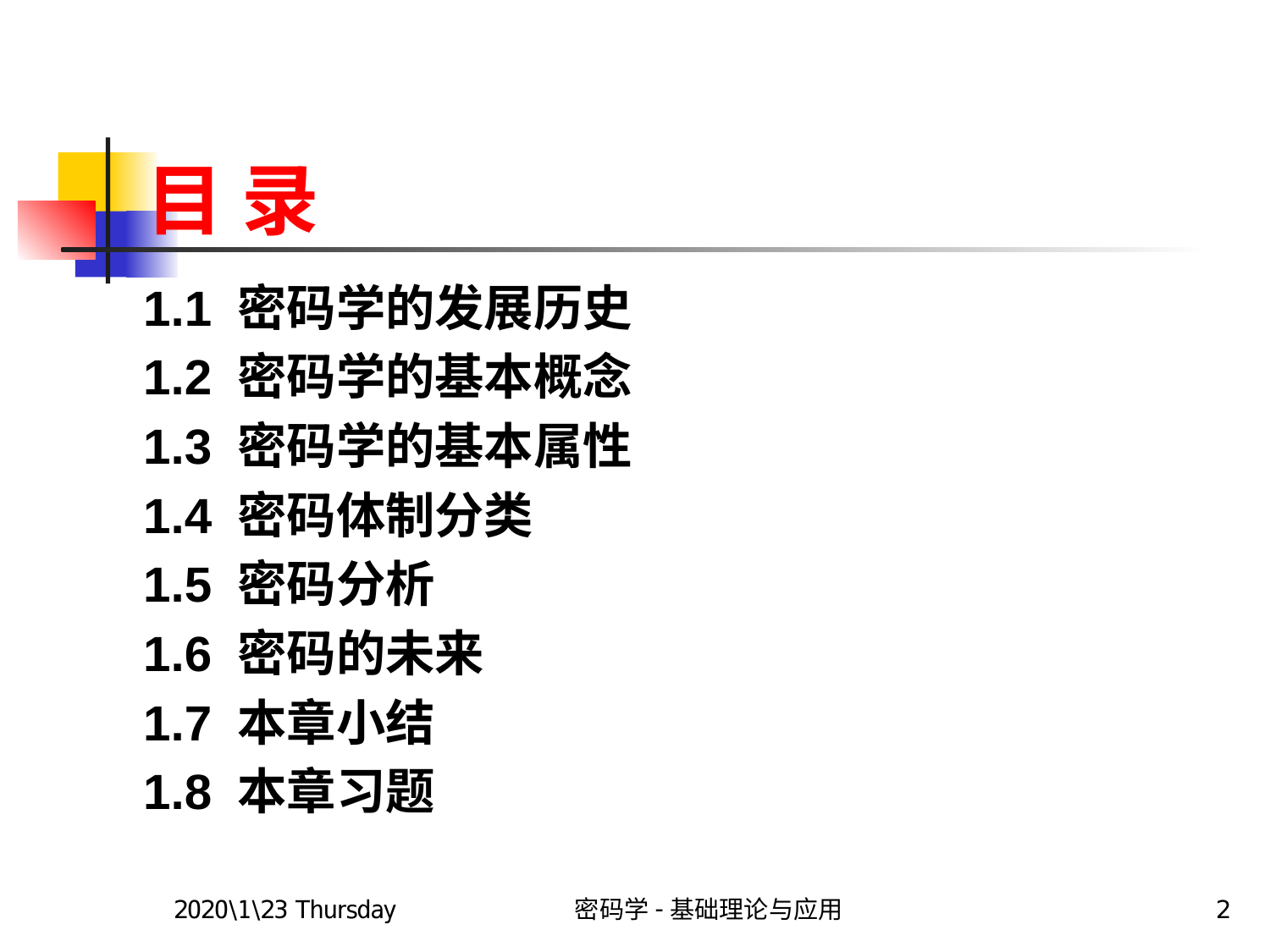

目 录
1.1 密码学的发展历史
1.2 密码学的基本概念
1.3 密码学的基本属性
1.4 密码体制分类
1.5 密码分析
1.6 密码的未来
1.7 本章小结
1.8 本章习题
2020\1\23 Thursday
密码学-基础理论与应用
2